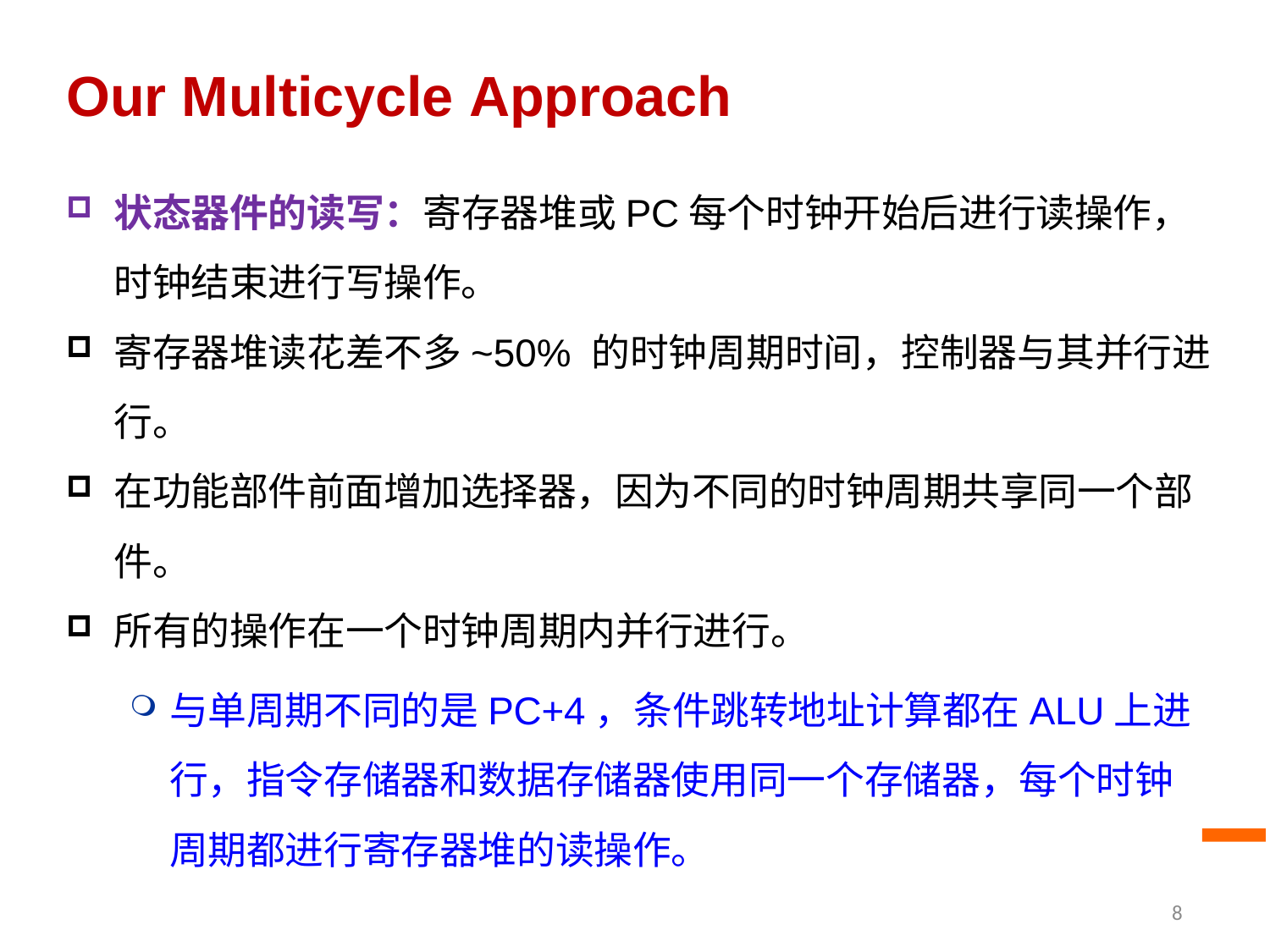

Fundamentals
# Our Multicycle Approach
状态器件的读写：寄存器堆或PC每个时钟开始后进行读操作，时钟结束进行写操作。
寄存器堆读花差不多~50% 的时钟周期时间，控制器与其并行进行。
在功能部件前面增加选择器，因为不同的时钟周期共享同一个部件。
所有的操作在一个时钟周期内并行进行。
与单周期不同的是PC+4，条件跳转地址计算都在ALU上进行，指令存储器和数据存储器使用同一个存储器，每个时钟周期都进行寄存器堆的读操作。
8